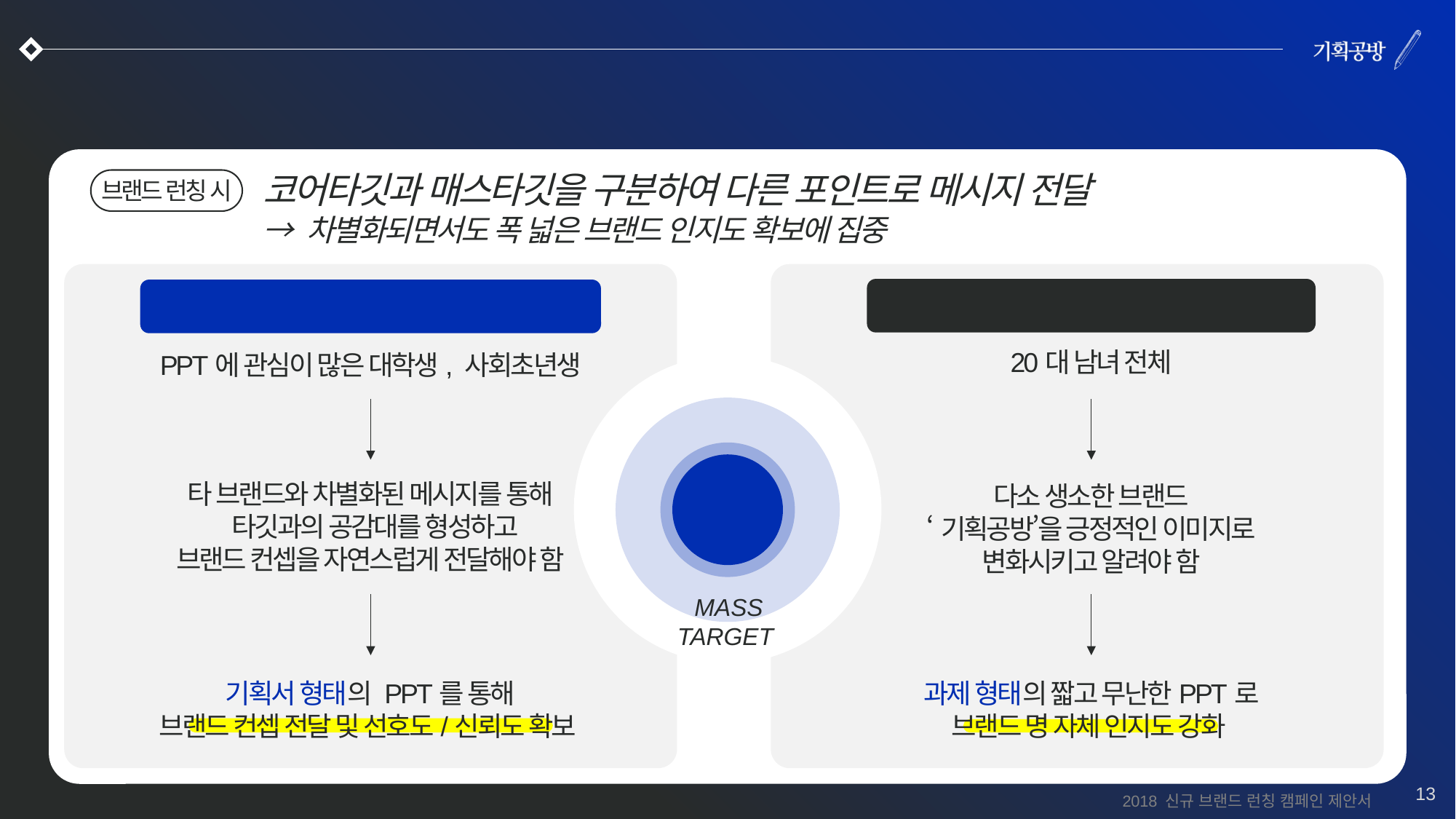

어떻게 전달할 것인가? (HOW TO SAY)
코어타깃과 매스타깃을 구분하여 다른 포인트로 메시지 전달
→ 차별화되면서도 폭 넓은 브랜드 인지도 확보에 집중

브랜드 런칭 시

MASS TARGET
CORE TARGET

20대 남녀 전체
PPT에 관심이 많은 대학생, 사회초년생

CORE
TARGET
MASS
TARGET
타 브랜드와 차별화된 메시지를 통해
 타깃과의 공감대를 형성하고
브랜드 컨셉을 자연스럽게 전달해야 함
다소 생소한 브랜드
‘기획공방’을 긍정적인 이미지로
변화시키고 알려야 함
기획서 형태의 PPT를 통해
브랜드 컨셉 전달 및 선호도/신뢰도 확보
과제 형태의 짧고 무난한PPT로
브랜드 명 자체 인지도 강화

13